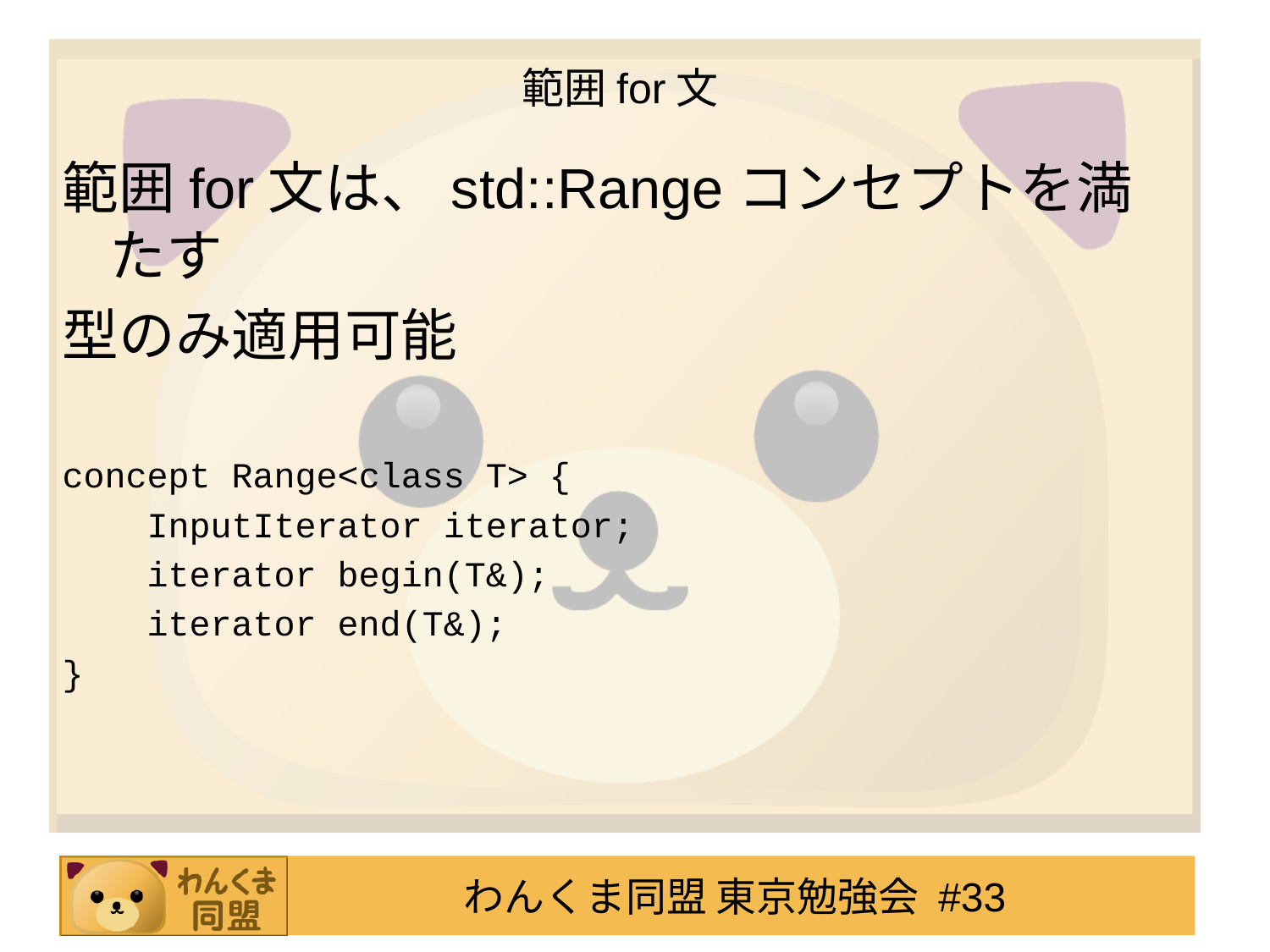

# 範囲for文
範囲for文は、std::Rangeコンセプトを満たす
型のみ適用可能

concept Range<class T> {
    InputIterator iterator;
    iterator begin(T&);
    iterator end(T&);
}